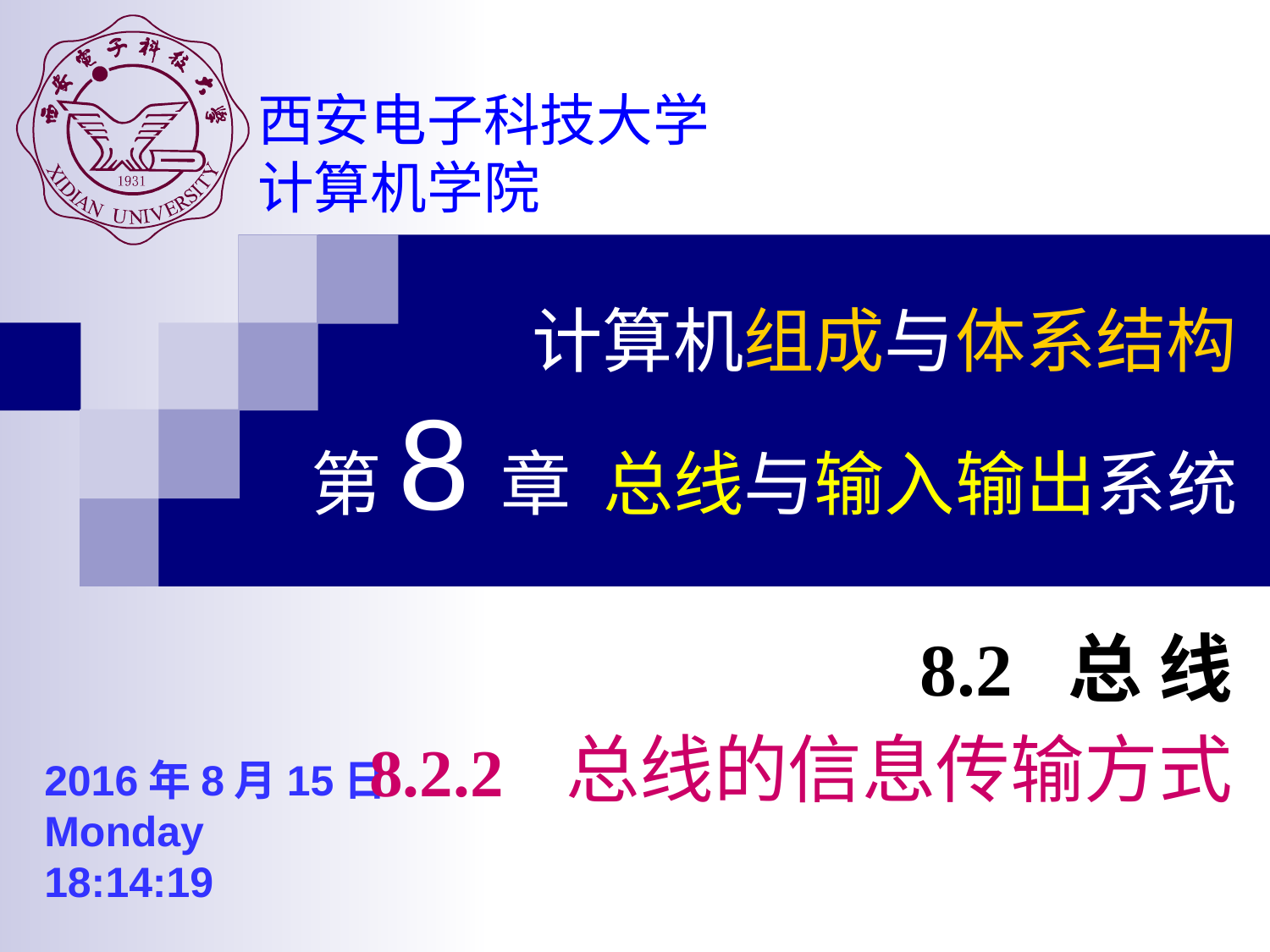

计算机组成与体系结构
第8章  总线与输入输出系统
8.2  总 线
8.2.2 总线的信息传输方式